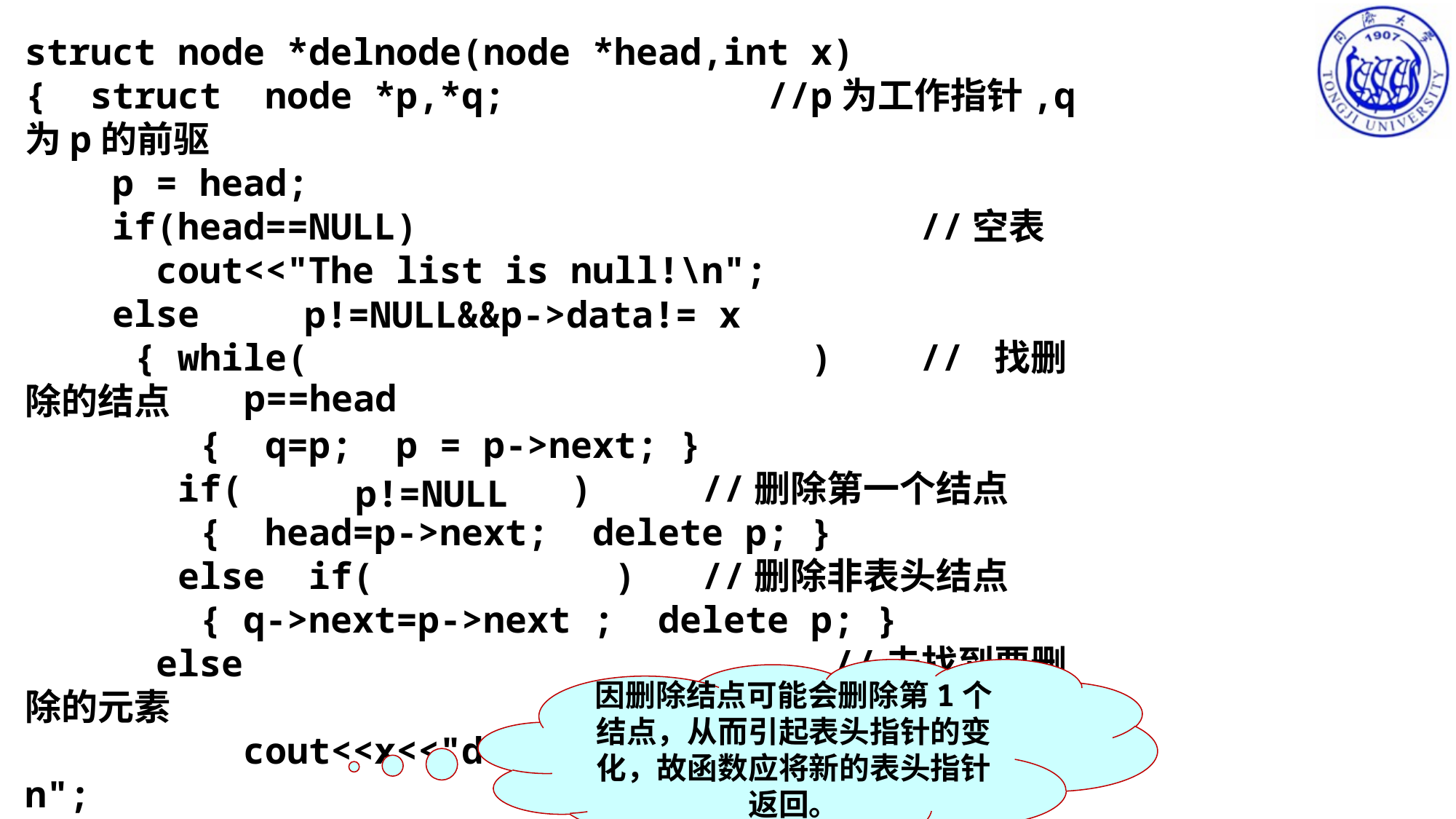

struct node *delnode(node *head,int x)
{  struct  node *p,*q;            //p为工作指针,q为p的前驱
    p = head;
    if(head==NULL)                       //空表
	 cout<<"The list is null!\n";
    else
	{ while(                       )    // 找删除的结点
	   {  q=p;  p = p->next; }
       if(               )     //删除第一个结点
	   {  head=p->next;  delete p; }
       else  if(           )   //删除非表头结点
	   { q->next=p->next ;  delete p; }
	 else                           //未找到要删除的元素
		cout<<x<<"dose not exist in the list!\n";
	}
	return head;
 }
p!=NULL&&p->data!= x
p==head
p!=NULL
因删除结点可能会删除第1个结点，从而引起表头指针的变化，故函数应将新的表头指针返回。